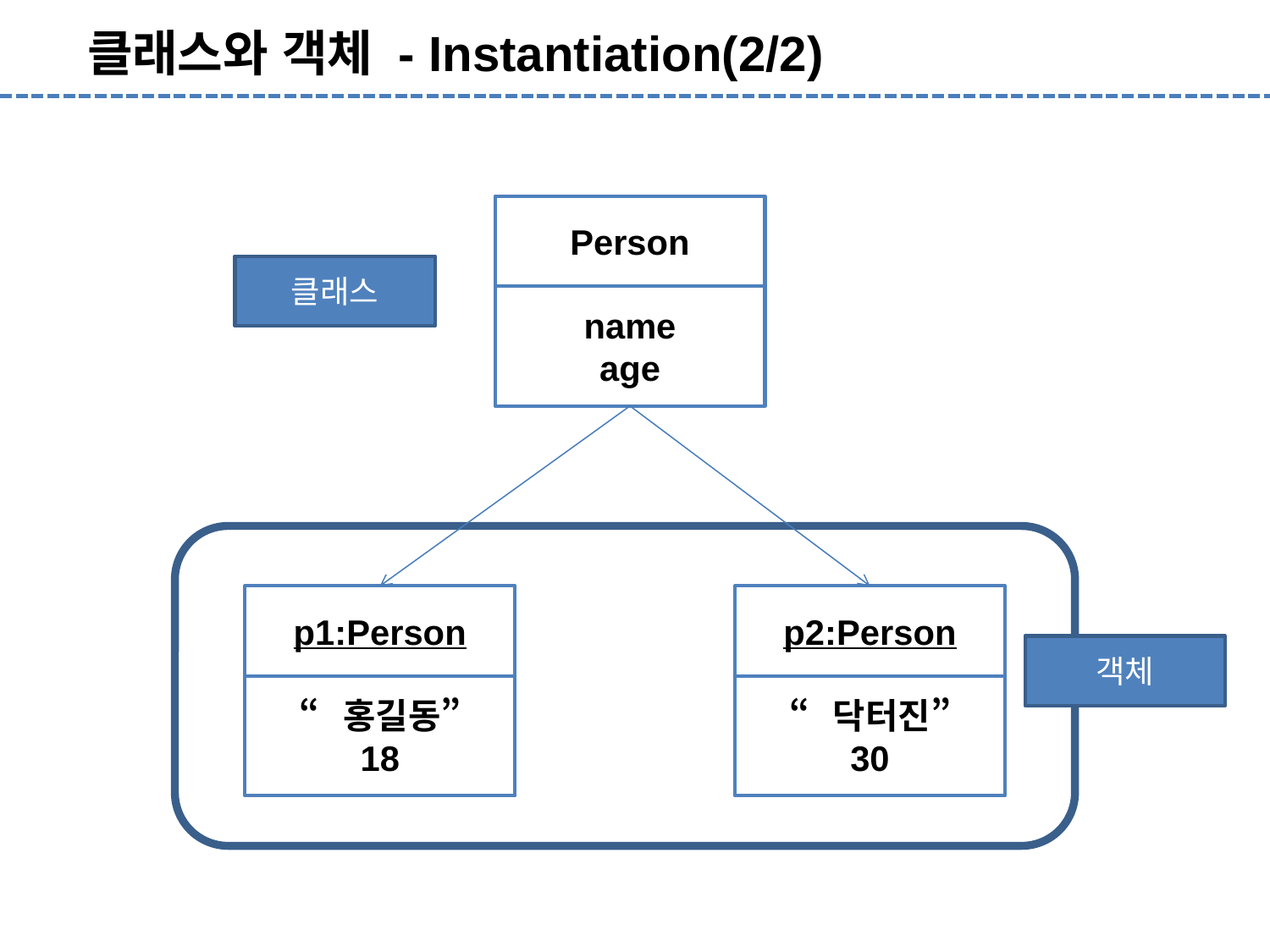

클래스와 객체 - Instantiation(2/2)
Person
클래스
name
age

p1:Person
p2:Person
객체
“홍길동”
18
“닥터진”
30